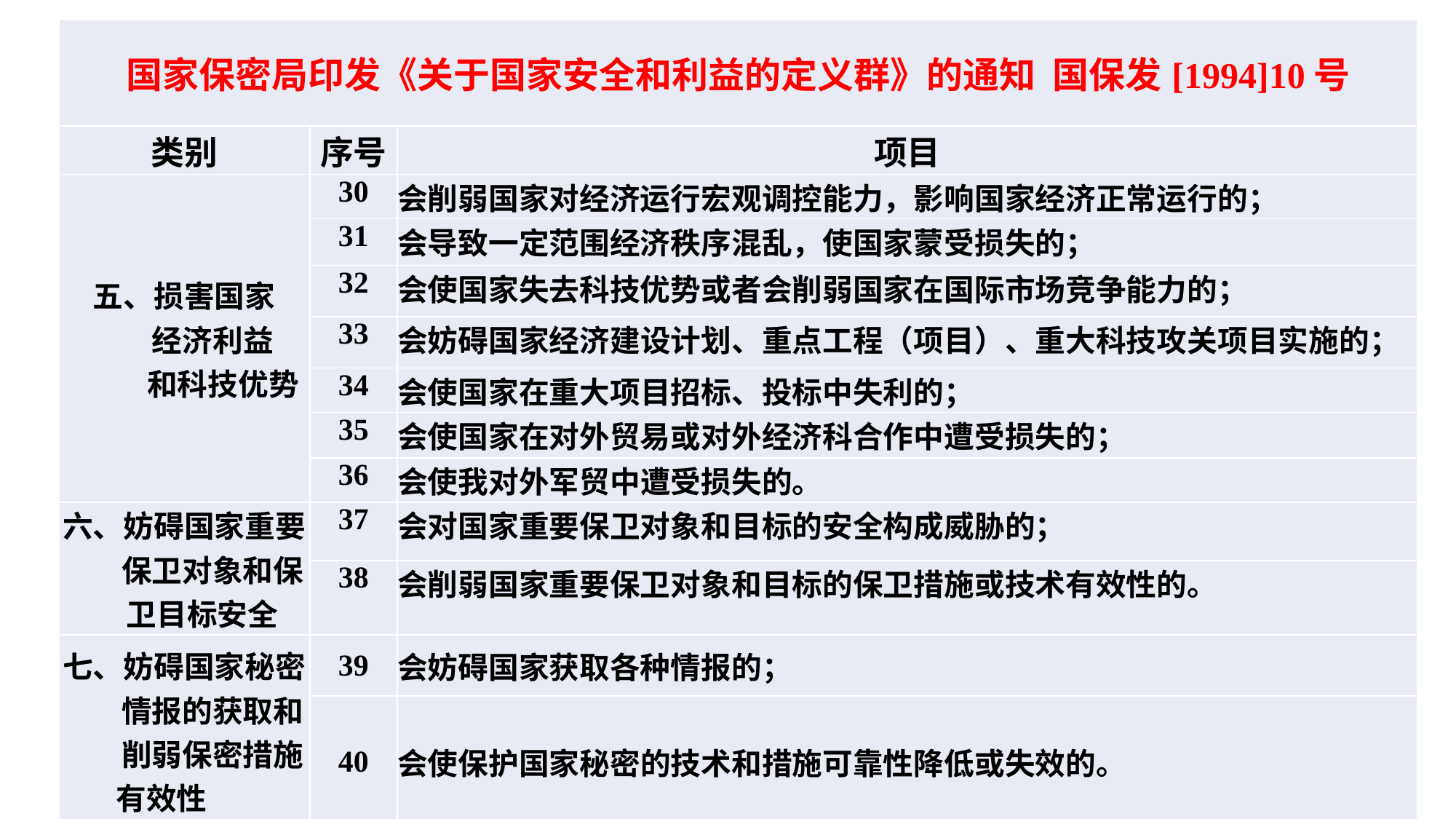

| 国家保密局印发《关于国家安全和利益的定义群》的通知 国保发[1994]10号 |  |  |
| --- | --- | --- |
| 类别 | 序号 | 项目 |
| 五、损害国家 经济利益 和科技优势 | 30 | 会削弱国家对经济运行宏观调控能力，影响国家经济正常运行的； |
|  | 31 | 会导致一定范围经济秩序混乱，使国家蒙受损失的； |
|  | 32 | 会使国家失去科技优势或者会削弱国家在国际市场竞争能力的； |
|  | 33 | 会妨碍国家经济建设计划、重点工程（项目）、重大科技攻关项目实施的； |
|  | 34 | 会使国家在重大项目招标、投标中失利的； |
|  | 35 | 会使国家在对外贸易或对外经济科合作中遭受损失的； |
|  | 36 | 会使我对外军贸中遭受损失的。 |
| 六、妨碍国家重要 保卫对象和保 卫目标安全 | 37 | 会对国家重要保卫对象和目标的安全构成威胁的； |
|  | 38 | 会削弱国家重要保卫对象和目标的保卫措施或技术有效性的。 |
| 七、妨碍国家秘密 情报的获取和 削弱保密措施 有效性 | 39 | 会妨碍国家获取各种情报的； |
|  | 40 | 会使保护国家秘密的技术和措施可靠性降低或失效的。 |